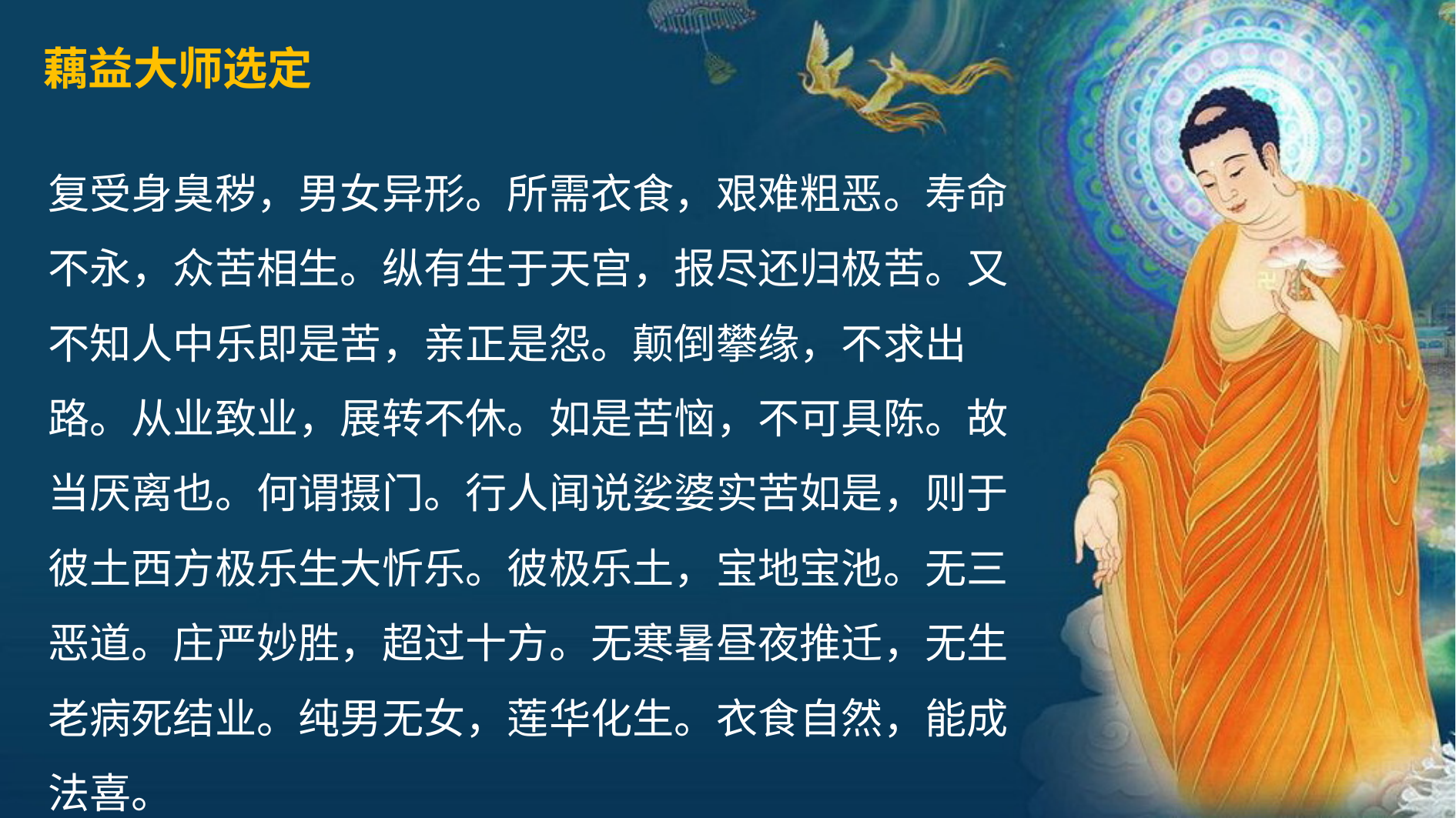

藕益大师选定
复受身臭秽，男女异形。所需衣食，艰难粗恶。寿命不永，众苦相生。纵有生于天宫，报尽还归极苦。又不知人中乐即是苦，亲正是怨。颠倒攀缘，不求出路。从业致业，展转不休。如是苦恼，不可具陈。故当厌离也。何谓摄门。行人闻说娑婆实苦如是，则于彼土西方极乐生大忻乐。彼极乐土，宝地宝池。无三恶道。庄严妙胜，超过十方。无寒暑昼夜推迁，无生老病死结业。纯男无女，莲华化生。衣食自然，能成法喜。